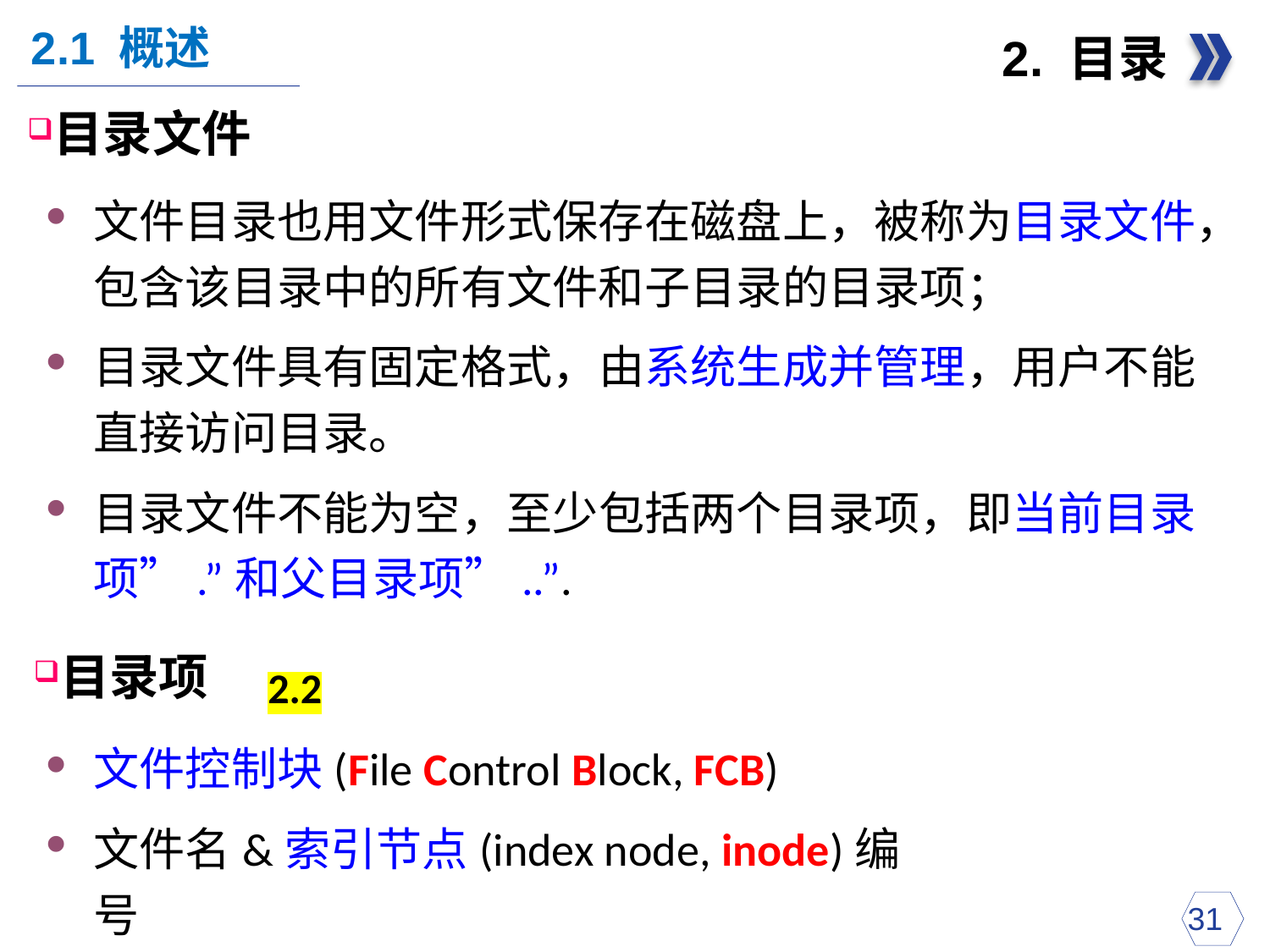

2.1 概述
2. 目录

目录文件
文件目录也用文件形式保存在磁盘上，被称为目录文件，包含该目录中的所有文件和子目录的目录项；
目录文件具有固定格式，由系统生成并管理，用户不能直接访问目录。
目录文件不能为空，至少包括两个目录项，即当前目录项”.”和父目录项”..”.
目录项
2.2
文件控制块(File Control Block, FCB)
文件名&索引节点(index node, inode)编号

 31